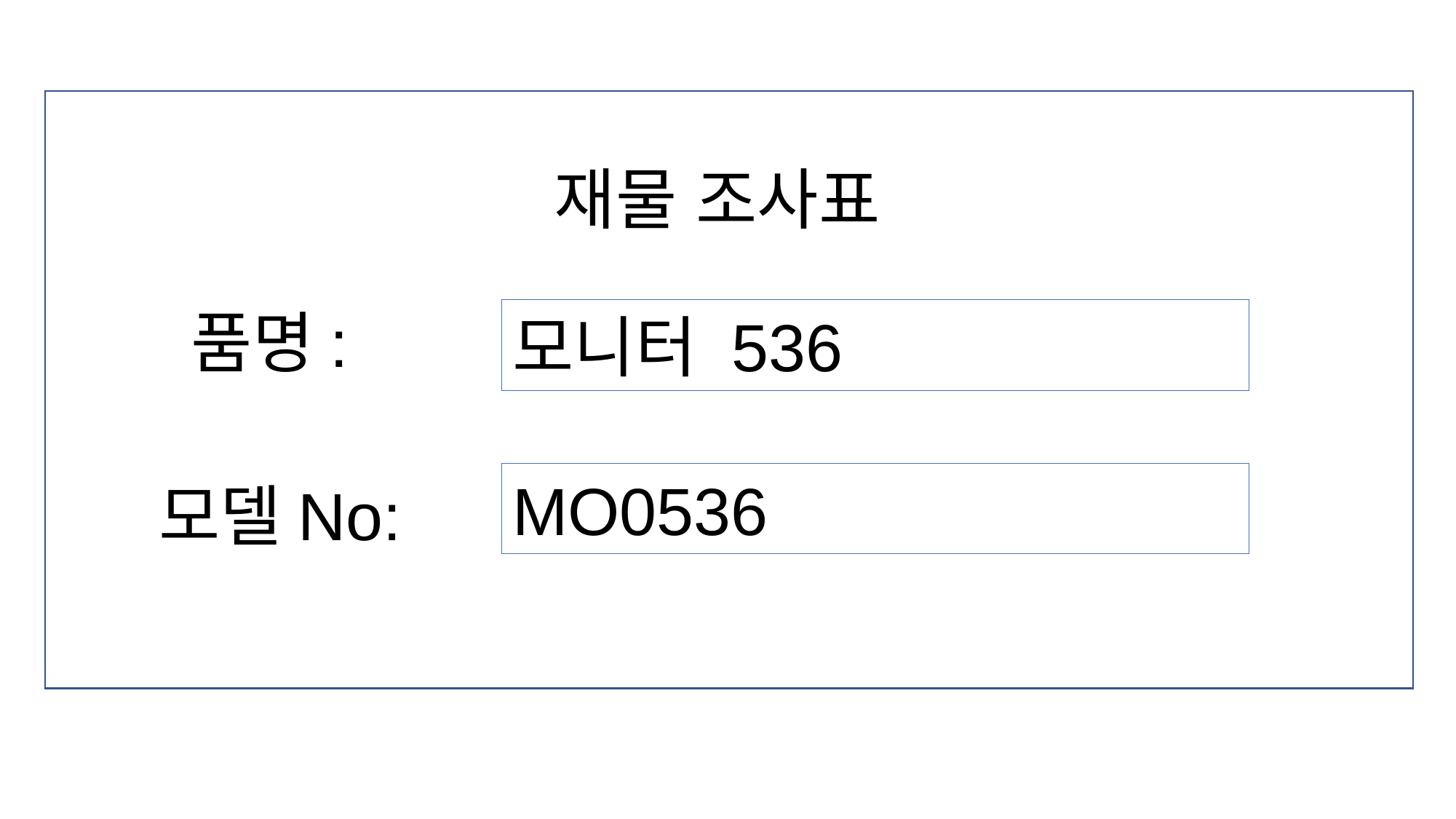

재물 조사표
품명:
모니터 536
MO0536
모델No: